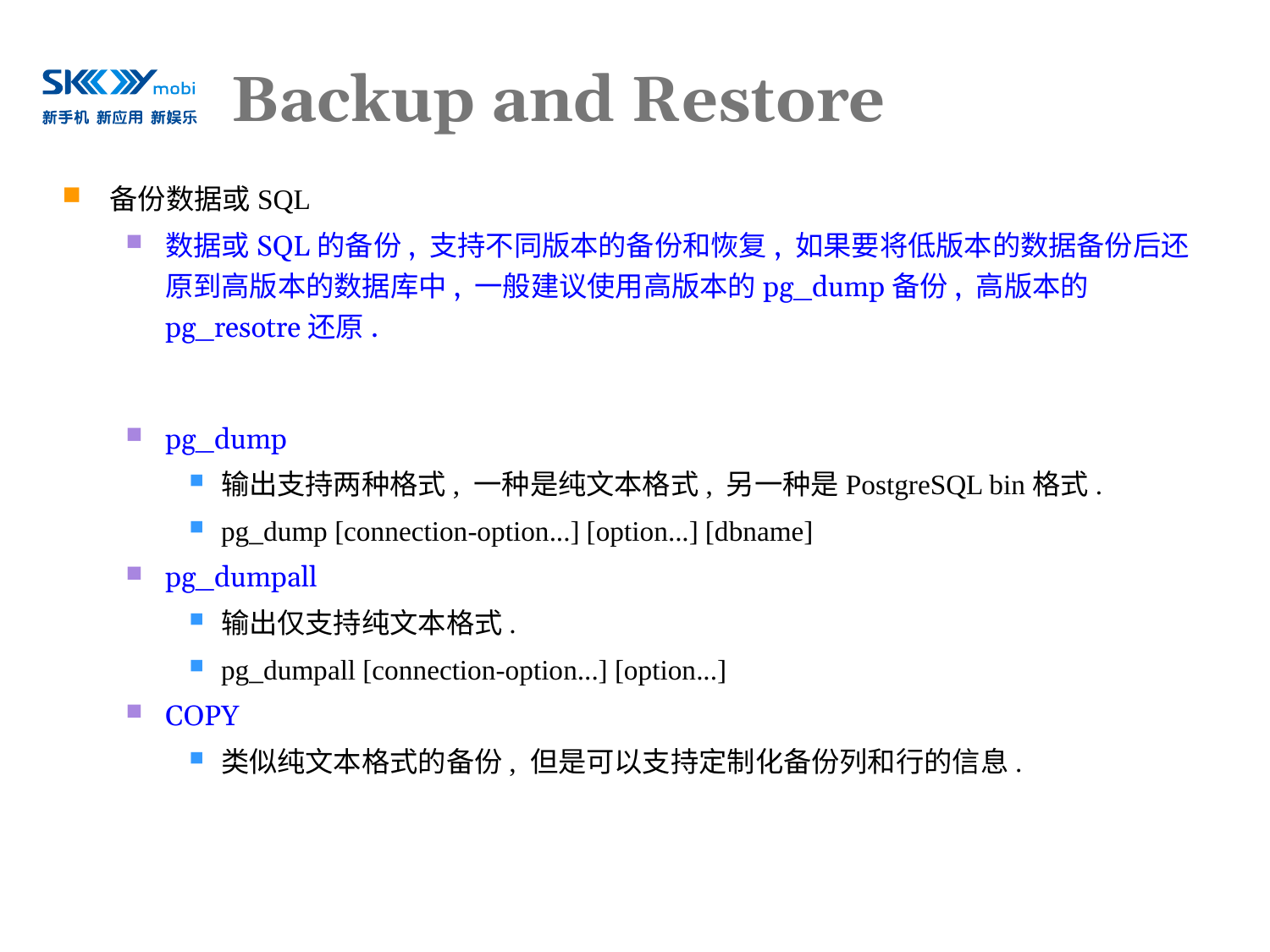

# Backup and Restore
备份数据或SQL
数据或SQL的备份, 支持不同版本的备份和恢复, 如果要将低版本的数据备份后还原到高版本的数据库中, 一般建议使用高版本的pg_dump备份, 高版本的pg_resotre还原.

pg_dump
输出支持两种格式, 一种是纯文本格式, 另一种是PostgreSQL bin格式.
pg_dump [connection-option...] [option...] [dbname]
pg_dumpall
输出仅支持纯文本格式.
pg_dumpall [connection-option...] [option...]
COPY
类似纯文本格式的备份, 但是可以支持定制化备份列和行的信息.